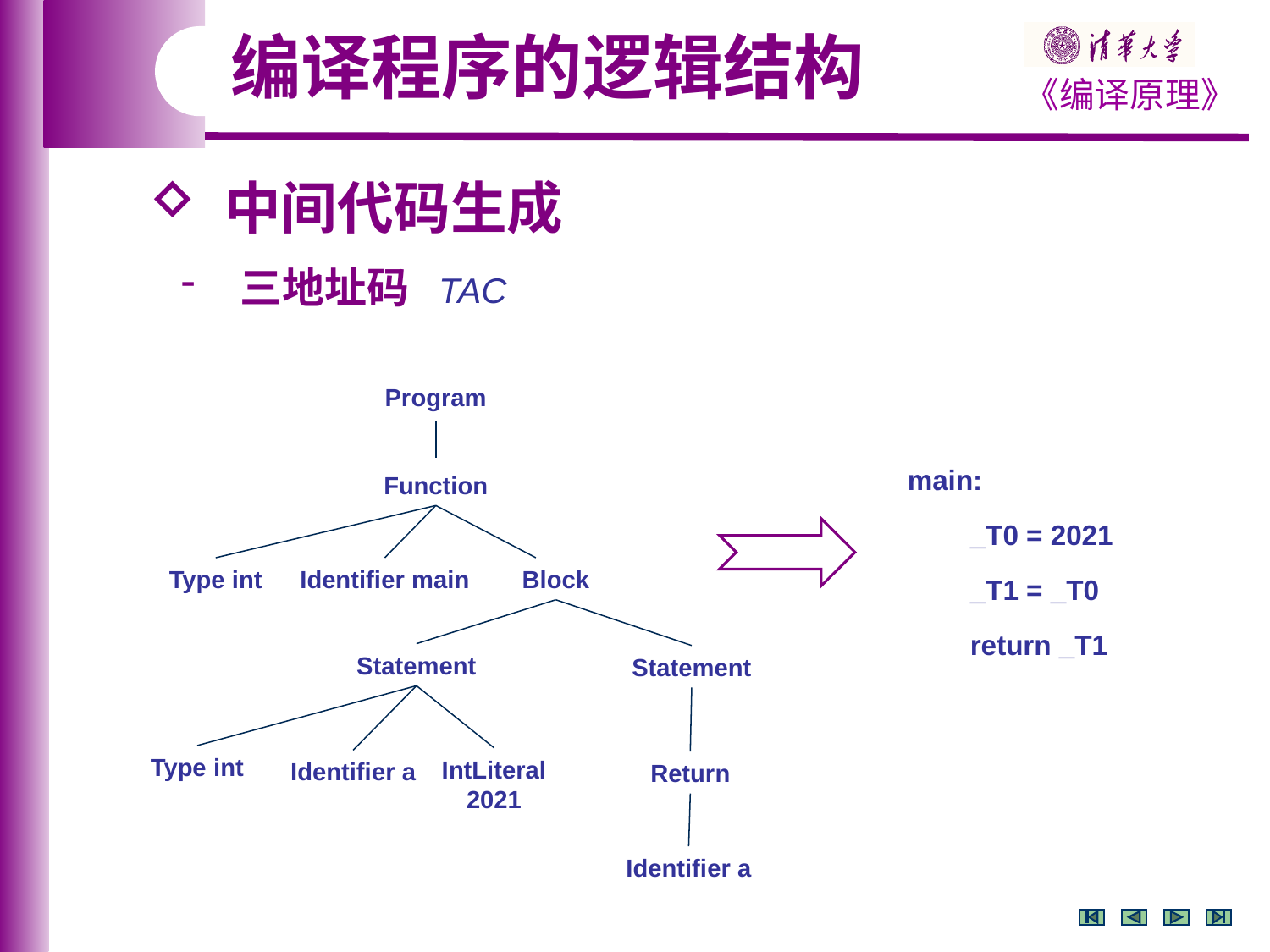

编译程序的逻辑结构
 中间代码生成

  三地址码  TAC
Program
main:
        _T0 = 2021
        _T1 = _T0
        return _T1
Function

Identifier main
Type int
Block
Statement
Statement
Type int
IntLiteral 2021
Identifier a
Return
Identifier a